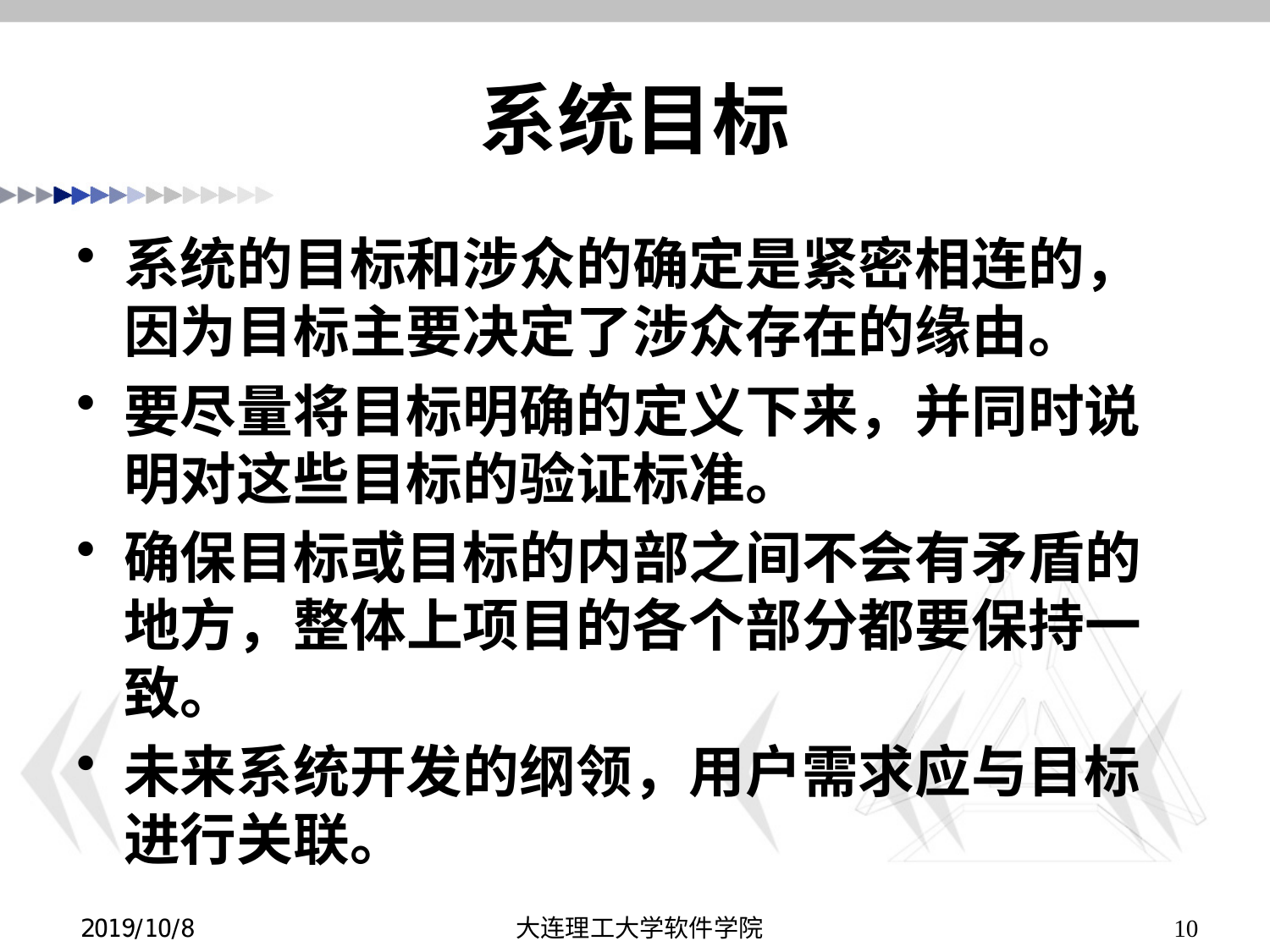

# 系统目标
系统的目标和涉众的确定是紧密相连的，因为目标主要决定了涉众存在的缘由。
要尽量将目标明确的定义下来，并同时说明对这些目标的验证标准。
确保目标或目标的内部之间不会有矛盾的地方，整体上项目的各个部分都要保持一致。
未来系统开发的纲领，用户需求应与目标进行关联。
2019/10/8
大连理工大学软件学院
10